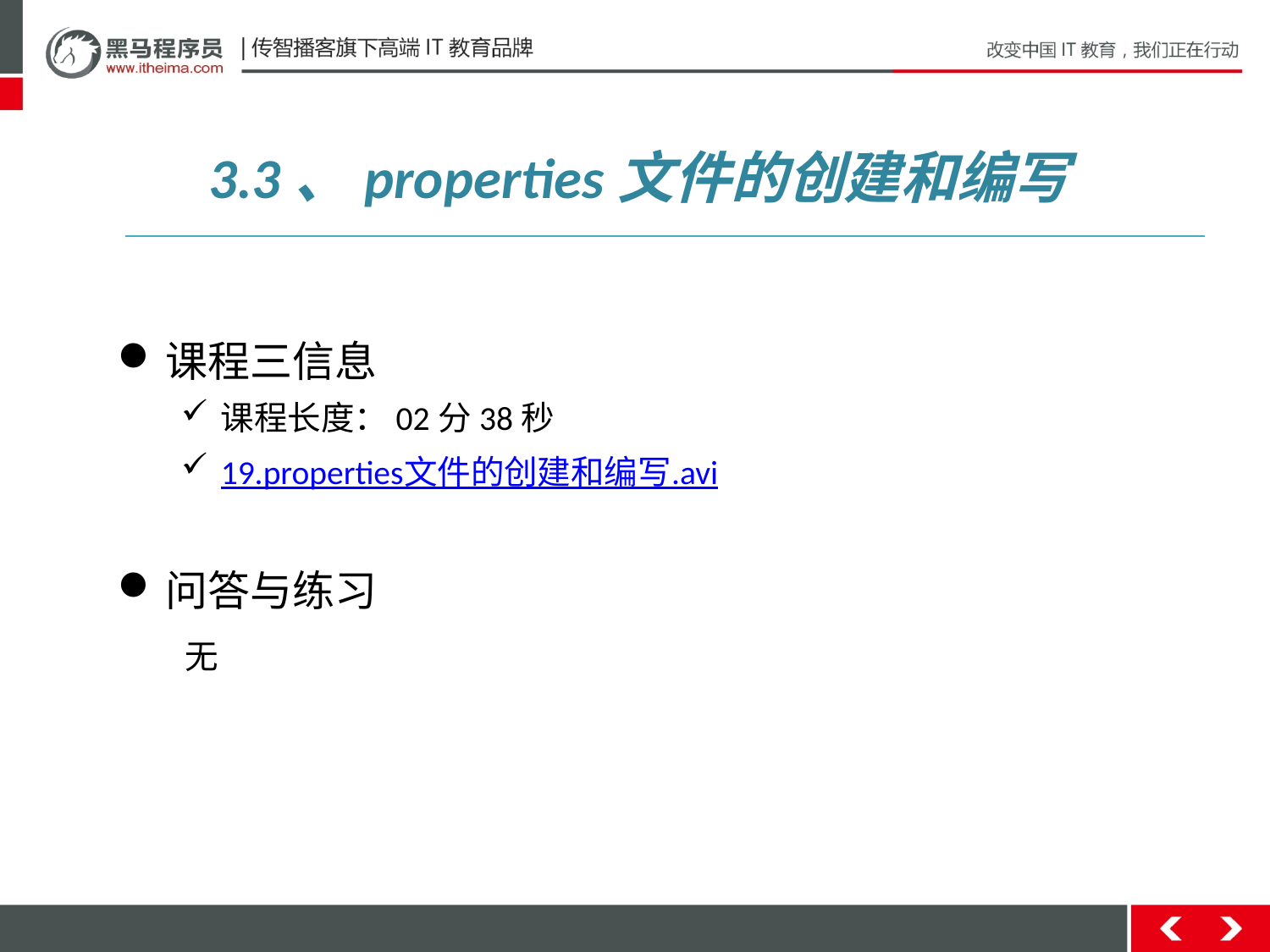

3.3、properties文件的创建和编写

课程三信息
课程长度：02分38秒
19.properties文件的创建和编写.avi

问答与练习
      无